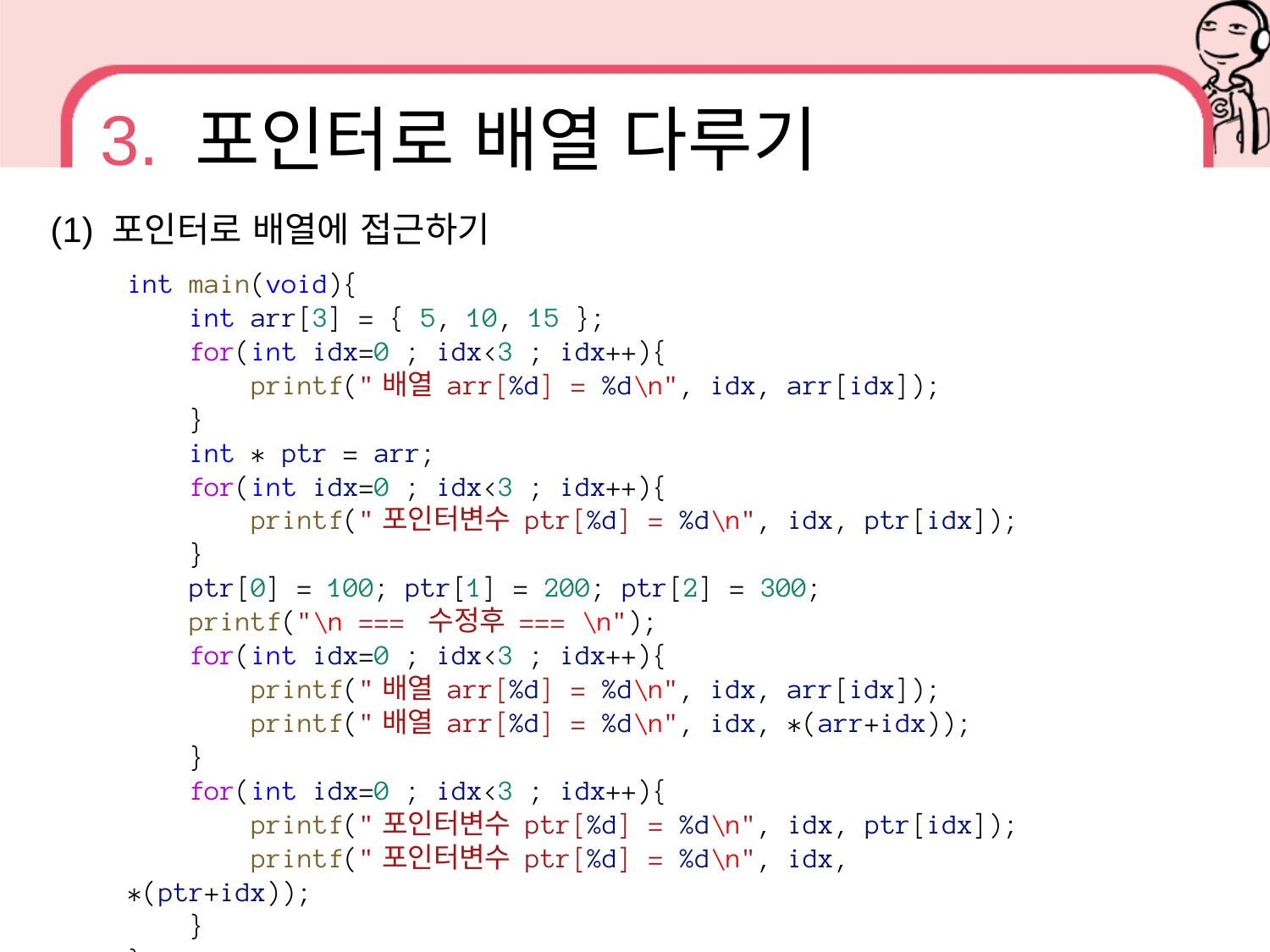

# 3. 포인터로 배열 다루기
(1) 포인터로 배열에 접근하기

int main(void){
    int arr[3] = { 5, 10, 15 };
    for(int idx=0 ; idx<3 ; idx++){
        printf("배열 arr[%d] = %d\n", idx, arr[idx]);
    }
    int * ptr = arr;
    for(int idx=0 ; idx<3 ; idx++){
        printf("포인터변수 ptr[%d] = %d\n", idx, ptr[idx]);
    }
    ptr[0] = 100; ptr[1] = 200; ptr[2] = 300;
    printf("\n === 수정후 === \n");
    for(int idx=0 ; idx<3 ; idx++){
        printf("배열 arr[%d] = %d\n", idx, arr[idx]);
        printf("배열 arr[%d] = %d\n", idx, *(arr+idx));
    }
    for(int idx=0 ; idx<3 ; idx++){
        printf("포인터변수 ptr[%d] = %d\n", idx, ptr[idx]);
        printf("포인터변수 ptr[%d] = %d\n", idx, *(ptr+idx));
    }
}